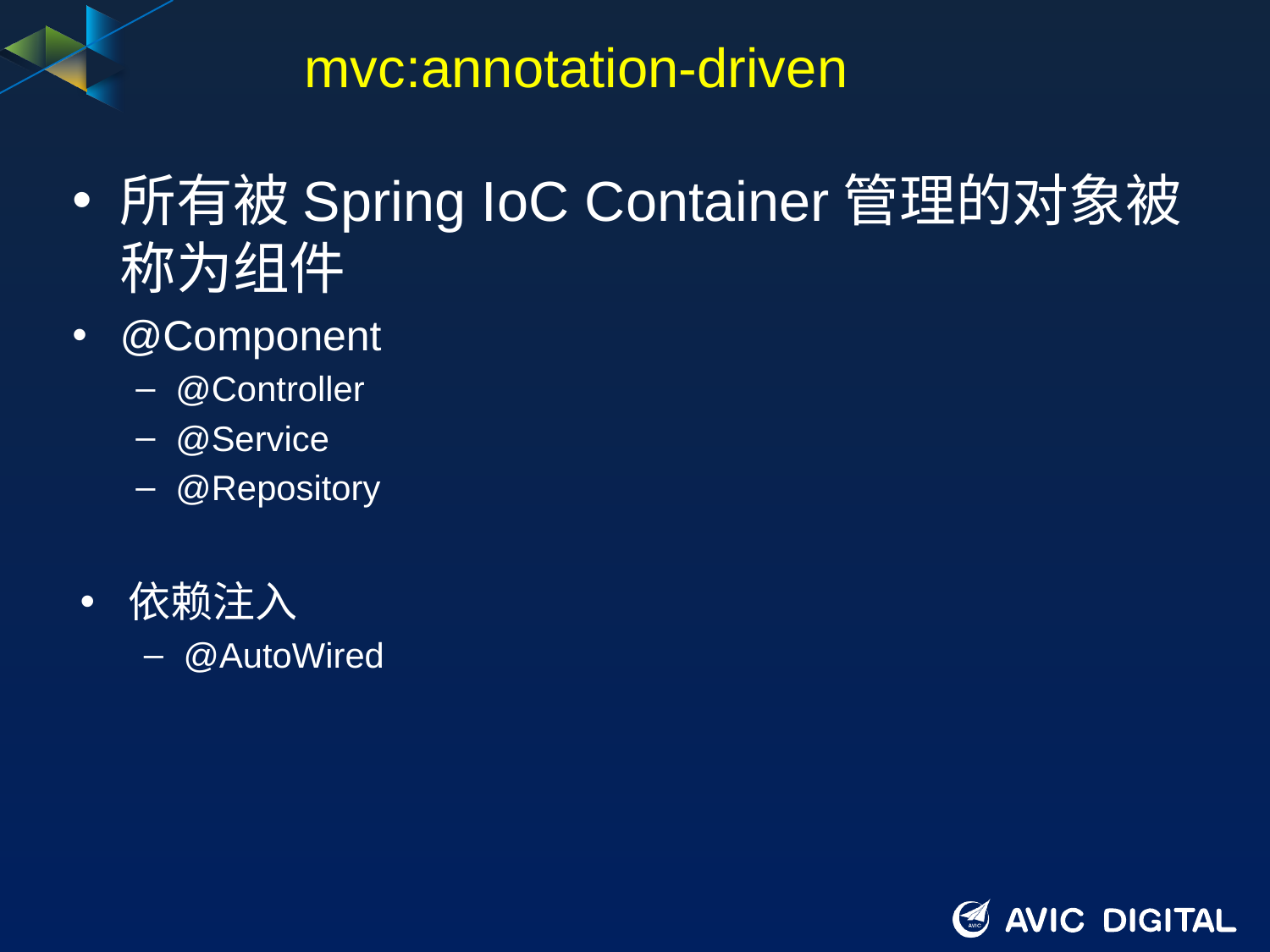

# mvc:annotation-driven
所有被Spring IoC Container管理的对象被称为组件
@Component
@Controller
@Service
@Repository

依赖注入
@AutoWired